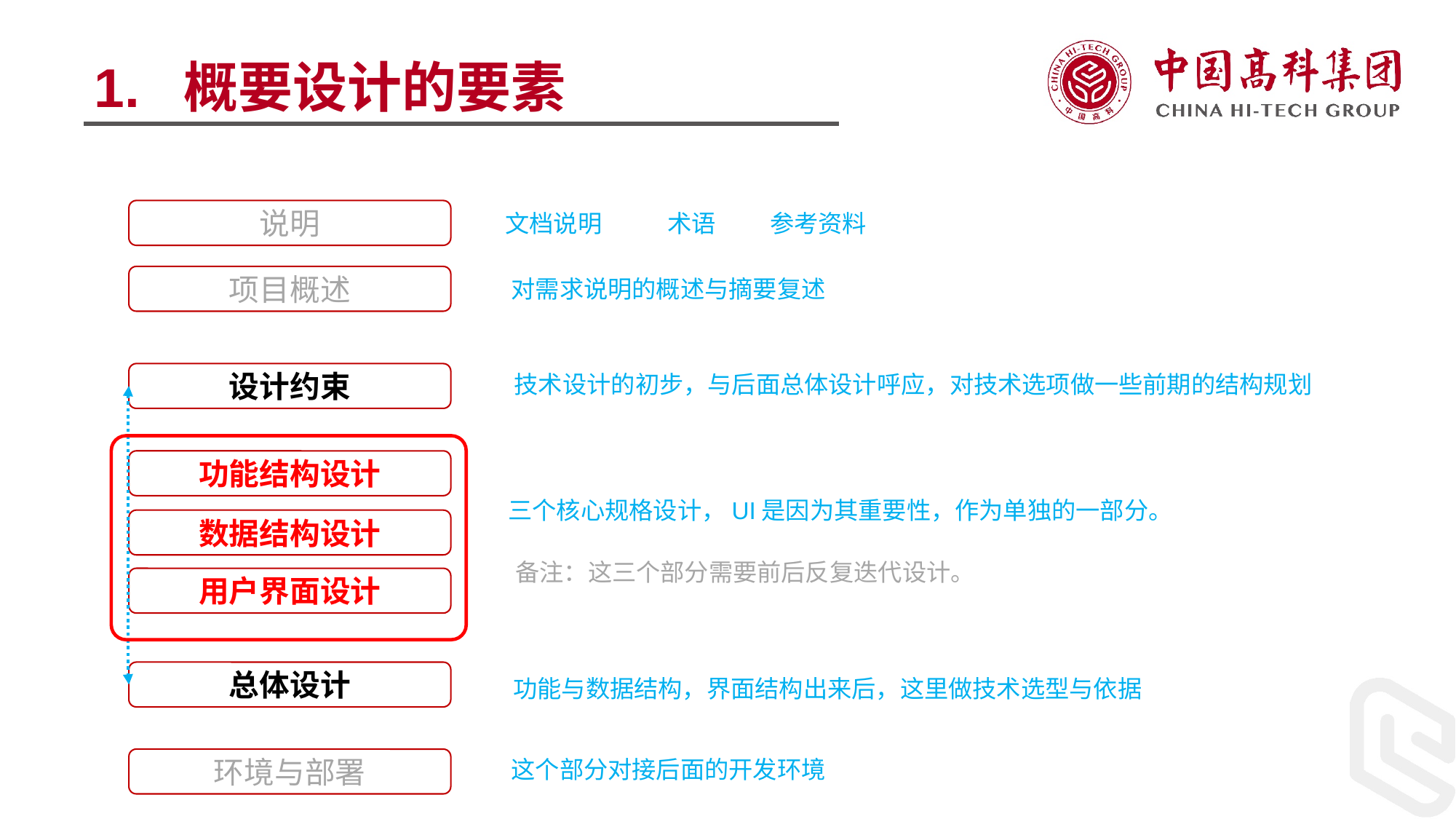

1.  概要设计的要素
说明
术语
参考资料
文档说明
项目概述
对需求说明的概述与摘要复述
设计约束
技术设计的初步，与后面总体设计呼应，对技术选项做一些前期的结构规划

功能结构设计
三个核心规格设计，UI是因为其重要性，作为单独的一部分。
数据结构设计
备注：这三个部分需要前后反复迭代设计。
用户界面设计
总体设计
功能与数据结构，界面结构出来后，这里做技术选型与依据
环境与部署
这个部分对接后面的开发环境